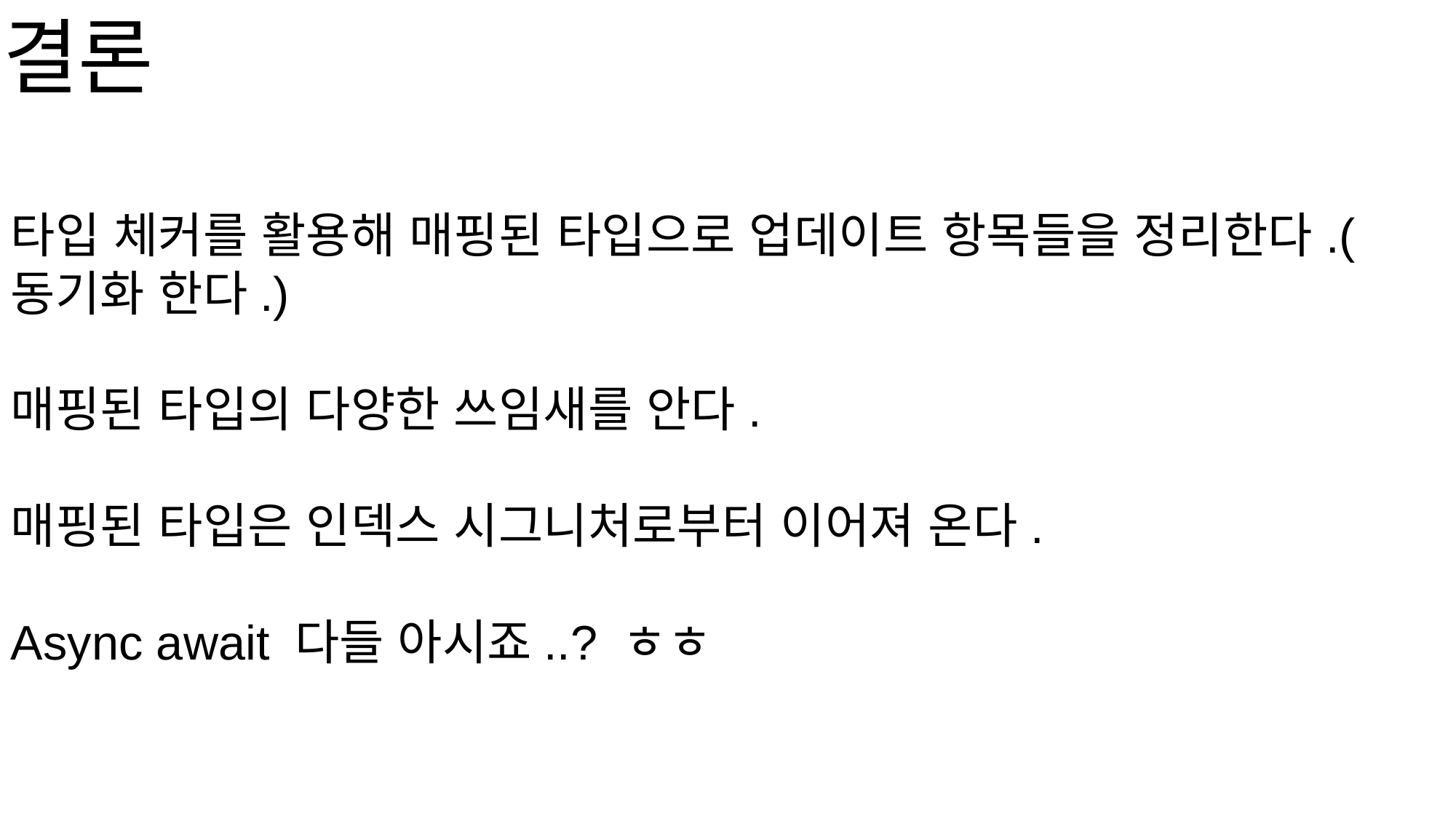

결론
타입 체커를 활용해 매핑된 타입으로 업데이트 항목들을 정리한다.(동기화 한다.)

매핑된 타입의 다양한 쓰임새를 안다.

매핑된 타입은 인덱스 시그니처로부터 이어져 온다.

Async await 다들 아시죠..? ㅎㅎ